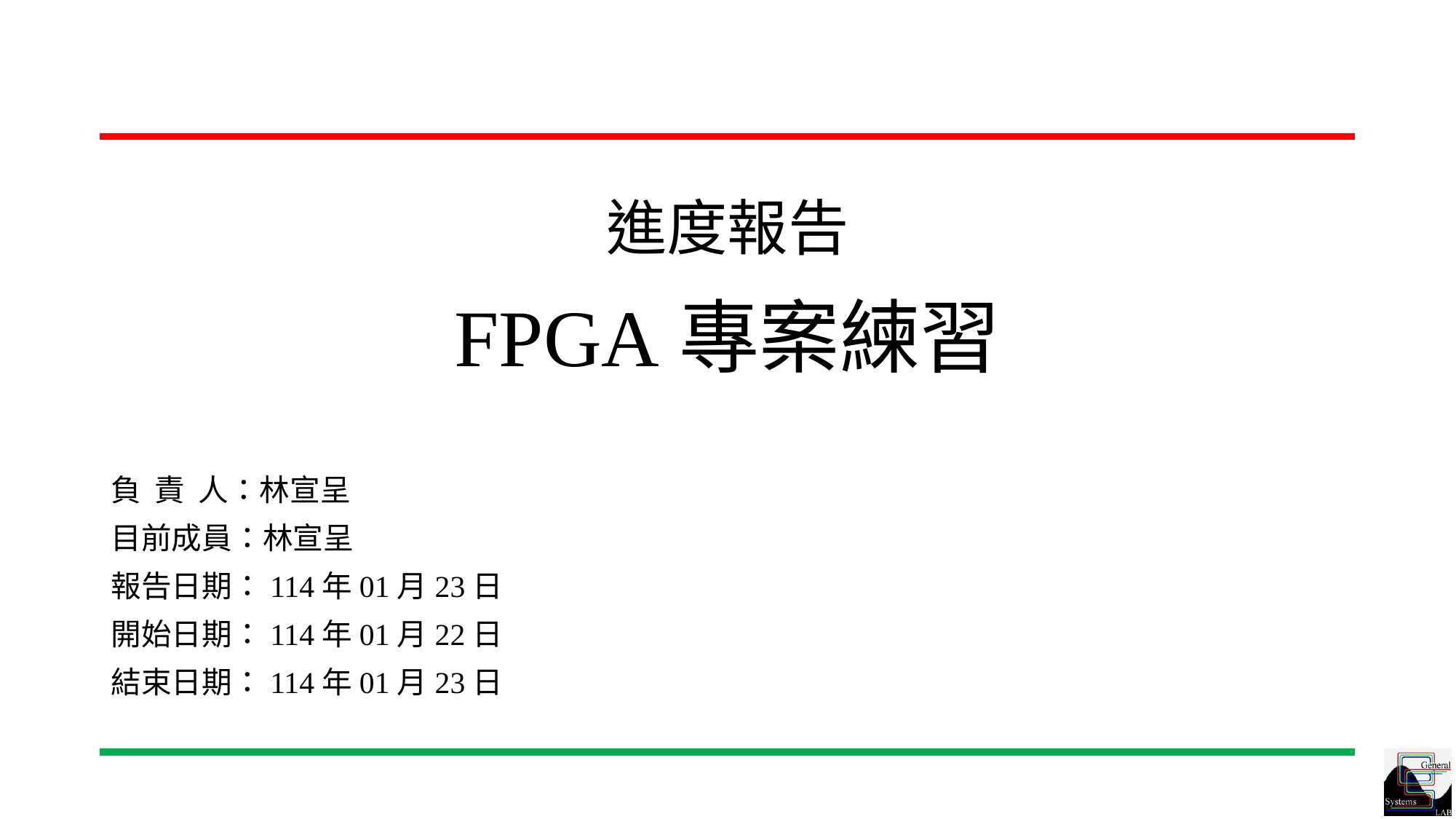

# 進度報告 FPGA專案練習
負  責  人：林宣呈
目前成員：林宣呈
報告日期：114年01月23日
開始日期：114年01月22日
結束日期：114年01月23日